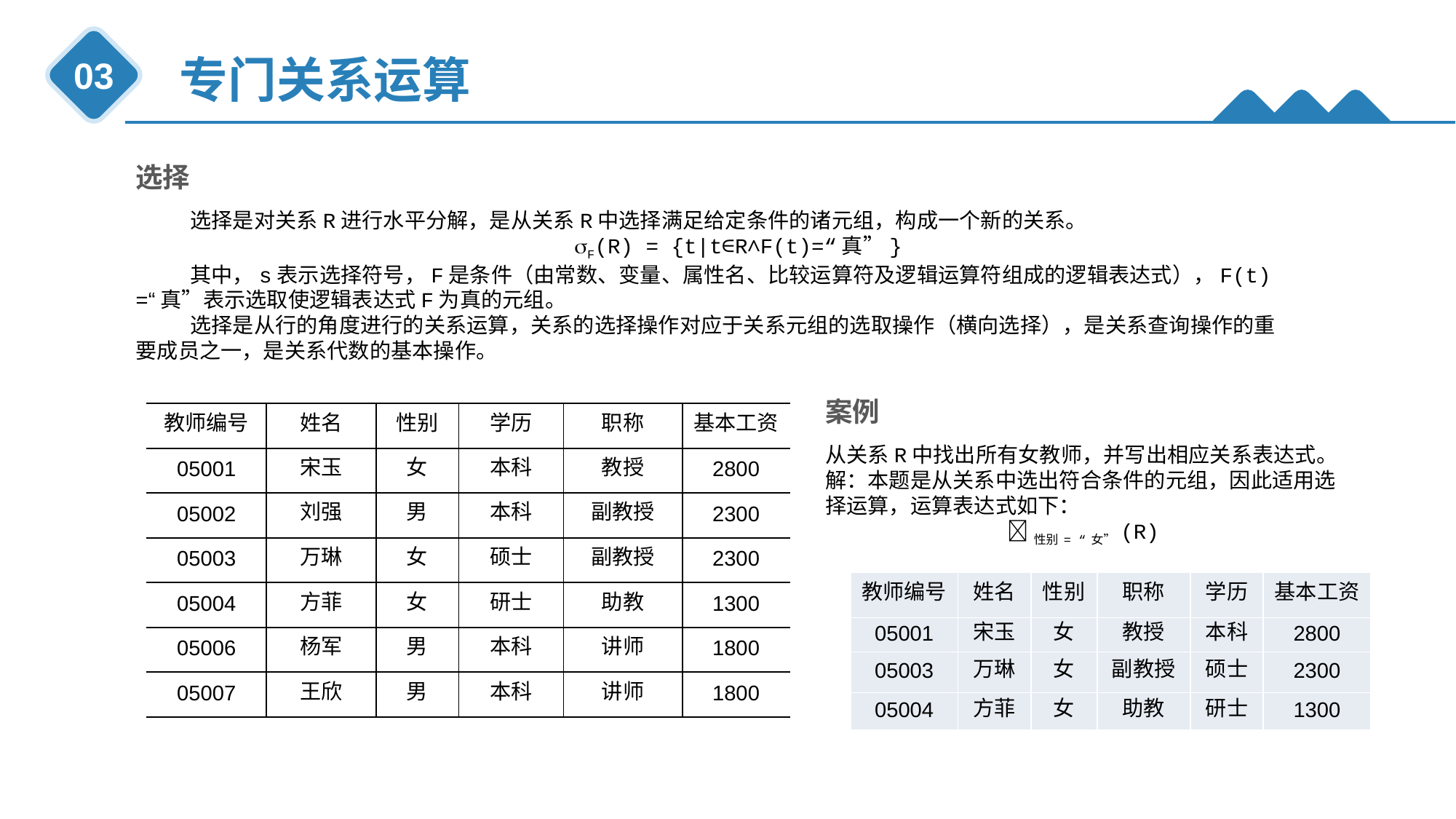

专门关系运算
03

选择
选择是对关系R进行水平分解，是从关系R中选择满足给定条件的诸元组，构成一个新的关系。
σF(R) = {t|t∈R∧F(t)=“真”}
其中，s表示选择符号，F是条件（由常数、变量、属性名、比较运算符及逻辑运算符组成的逻辑表达式），F(t) =“真”表示选取使逻辑表达式F为真的元组。
选择是从行的角度进行的关系运算，关系的选择操作对应于关系元组的选取操作（横向选择），是关系查询操作的重要成员之一，是关系代数的基本操作。
案例
从关系R中找出所有女教师，并写出相应关系表达式。
解：本题是从关系中选出符合条件的元组，因此适用选择运算，运算表达式如下：
σ性别= “女”(R)
| 教师编号 | 姓名 | 性别 | 学历 | 职称 | 基本工资 |
| --- | --- | --- | --- | --- | --- |
| 05001 | 宋玉 | 女 | 本科 | 教授 | 2800 |
| 05002 | 刘强 | 男 | 本科 | 副教授 | 2300 |
| 05003 | 万琳 | 女 | 硕士 | 副教授 | 2300 |
| 05004 | 方菲 | 女 | 研士 | 助教 | 1300 |
| 05006 | 杨军 | 男 | 本科 | 讲师 | 1800 |
| 05007 | 王欣 | 男 | 本科 | 讲师 | 1800 |
| 教师编号 | 姓名 | 性别 | 职称 | 学历 | 基本工资 |
| --- | --- | --- | --- | --- | --- |
| 05001 | 宋玉 | 女 | 教授 | 本科 | 2800 |
| 05003 | 万琳 | 女 | 副教授 | 硕士 | 2300 |
| 05004 | 方菲 | 女 | 助教 | 研士 | 1300 |